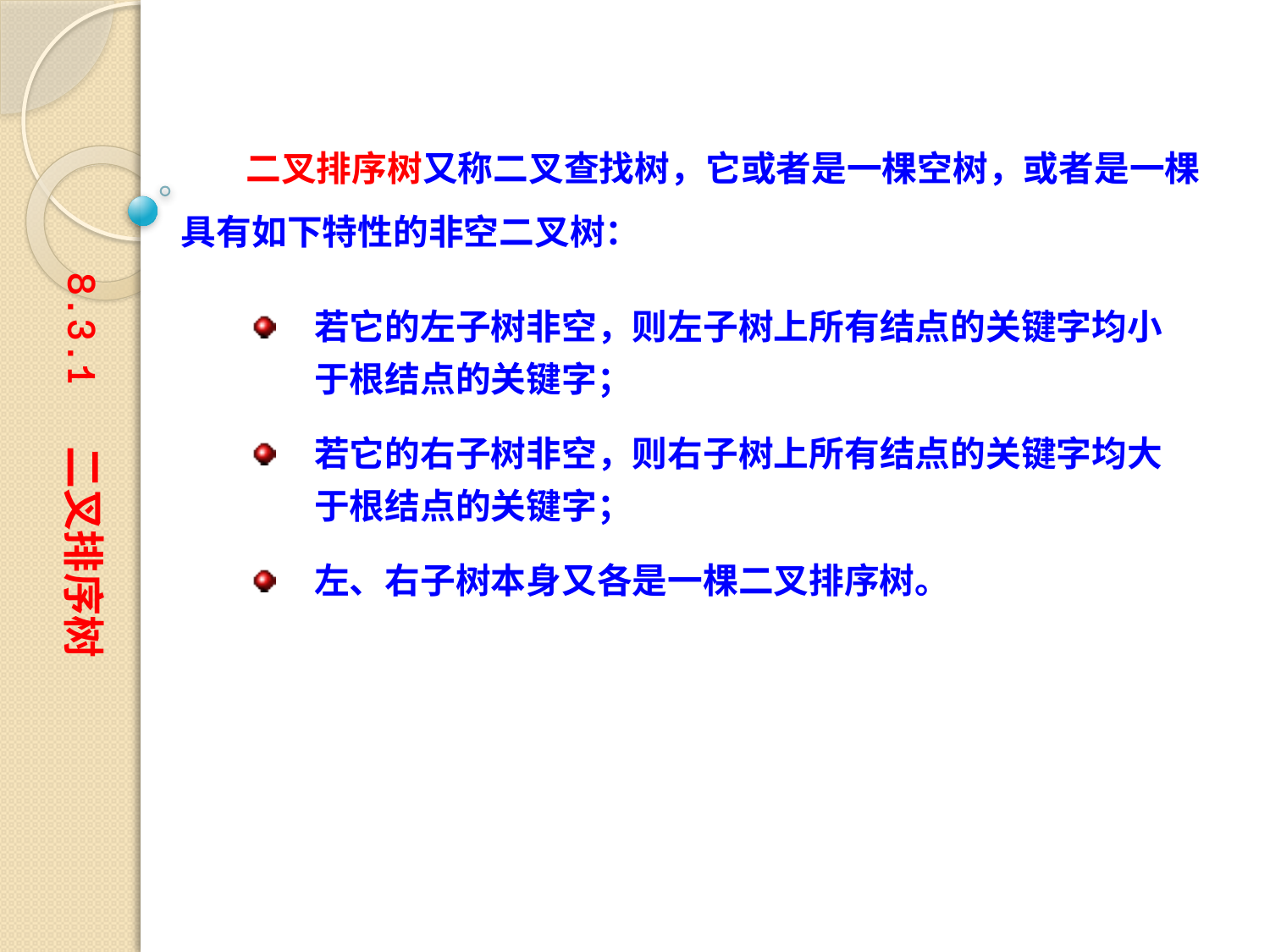

二叉排序树又称二叉查找树，它或者是一棵空树，或者是一棵具有如下特性的非空二叉树：
8.3.1  二叉排序树
若它的左子树非空，则左子树上所有结点的关键字均小于根结点的关键字；
若它的右子树非空，则右子树上所有结点的关键字均大于根结点的关键字；
左、右子树本身又各是一棵二叉排序树。